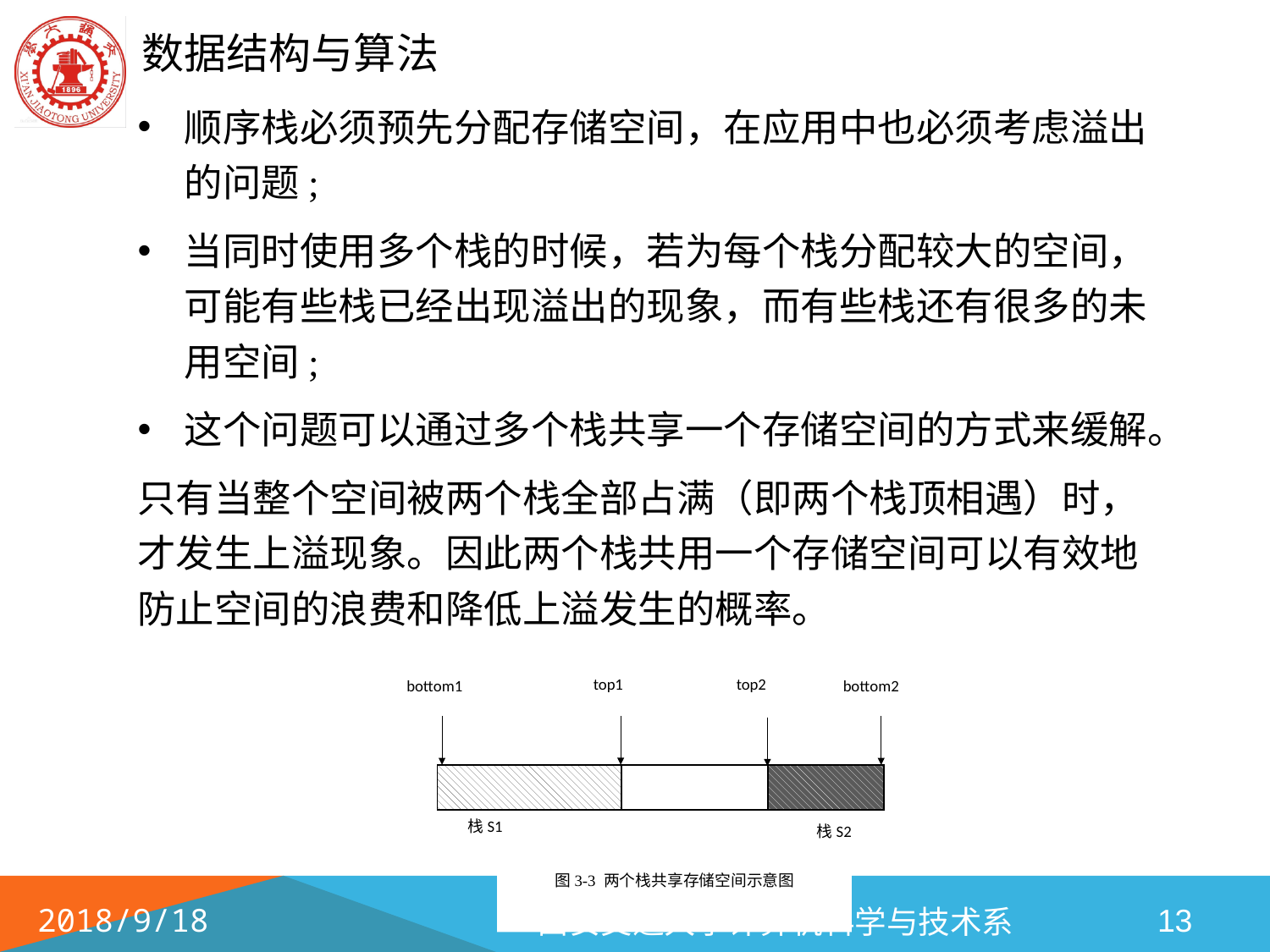

顺序栈必须预先分配存储空间，在应用中也必须考虑溢出的问题;
当同时使用多个栈的时候，若为每个栈分配较大的空间，可能有些栈已经出现溢出的现象，而有些栈还有很多的未用空间;
这个问题可以通过多个栈共享一个存储空间的方式来缓解。
只有当整个空间被两个栈全部占满（即两个栈顶相遇）时，才发生上溢现象。因此两个栈共用一个存储空间可以有效地防止空间的浪费和降低上溢发生的概率。
top1
top2
bottom1
bottom2

栈S1
栈S2
图3-3 两个栈共享存储空间示意图